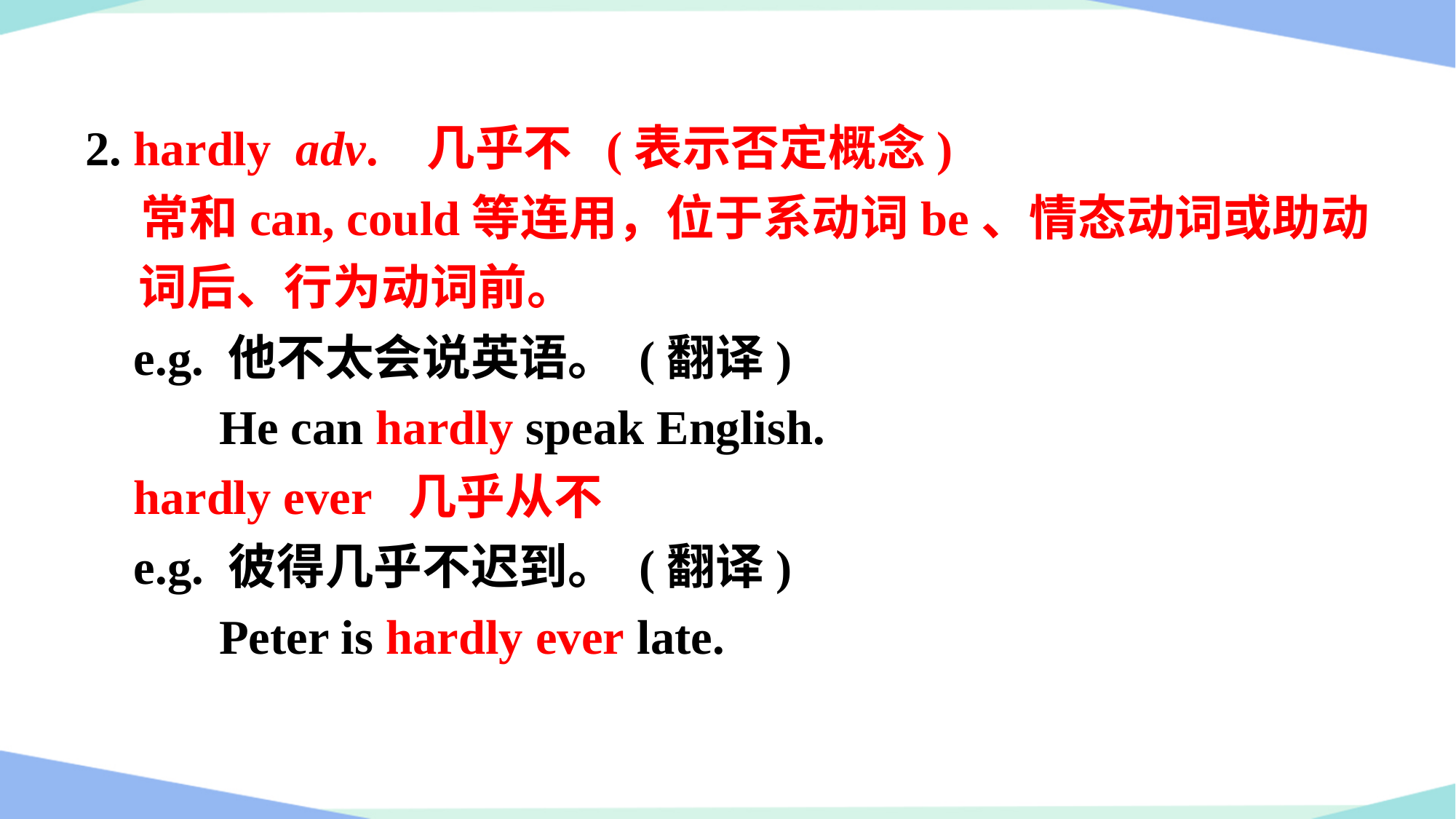

2. hardly  adv.   几乎不  (表示否定概念)
    常和can, could等连用，位于系动词be、情态动词或助动词后、行为动词前。
    e.g. 他不太会说英语。 (翻译)
           He can hardly speak English.
    hardly ever  几乎从不
    e.g. 彼得几乎不迟到。 (翻译)
           Peter is hardly ever late.